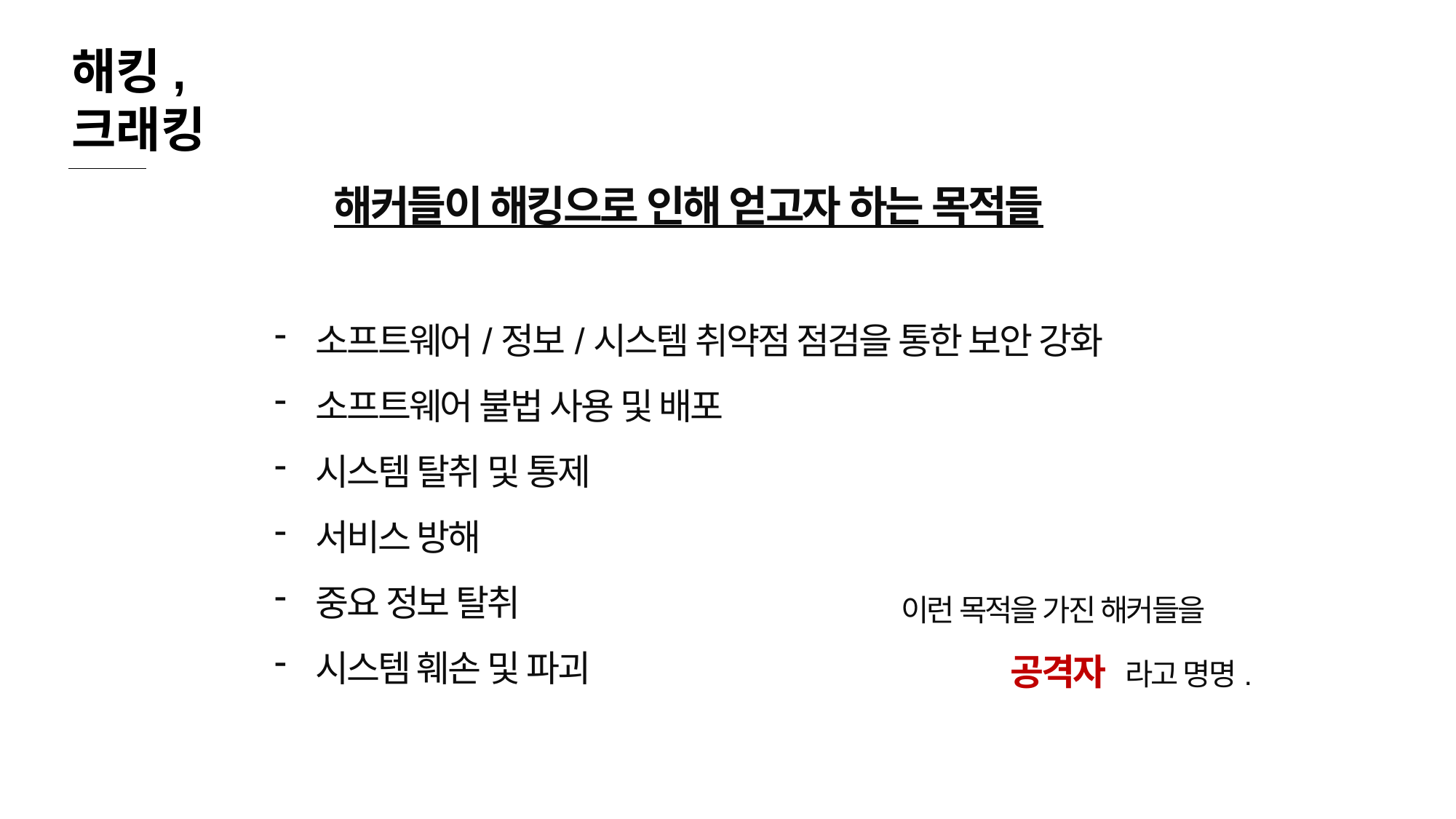

해킹,
크래킹
해커들이 해킹으로 인해 얻고자 하는 목적들

소프트웨어/정보/시스템 취약점 점검을 통한 보안 강화
소프트웨어 불법 사용 및 배포
시스템 탈취 및 통제
서비스 방해
중요 정보 탈취
시스템 훼손 및 파괴
이런 목적을 가진 해커들을
	공격자   라고 명명.